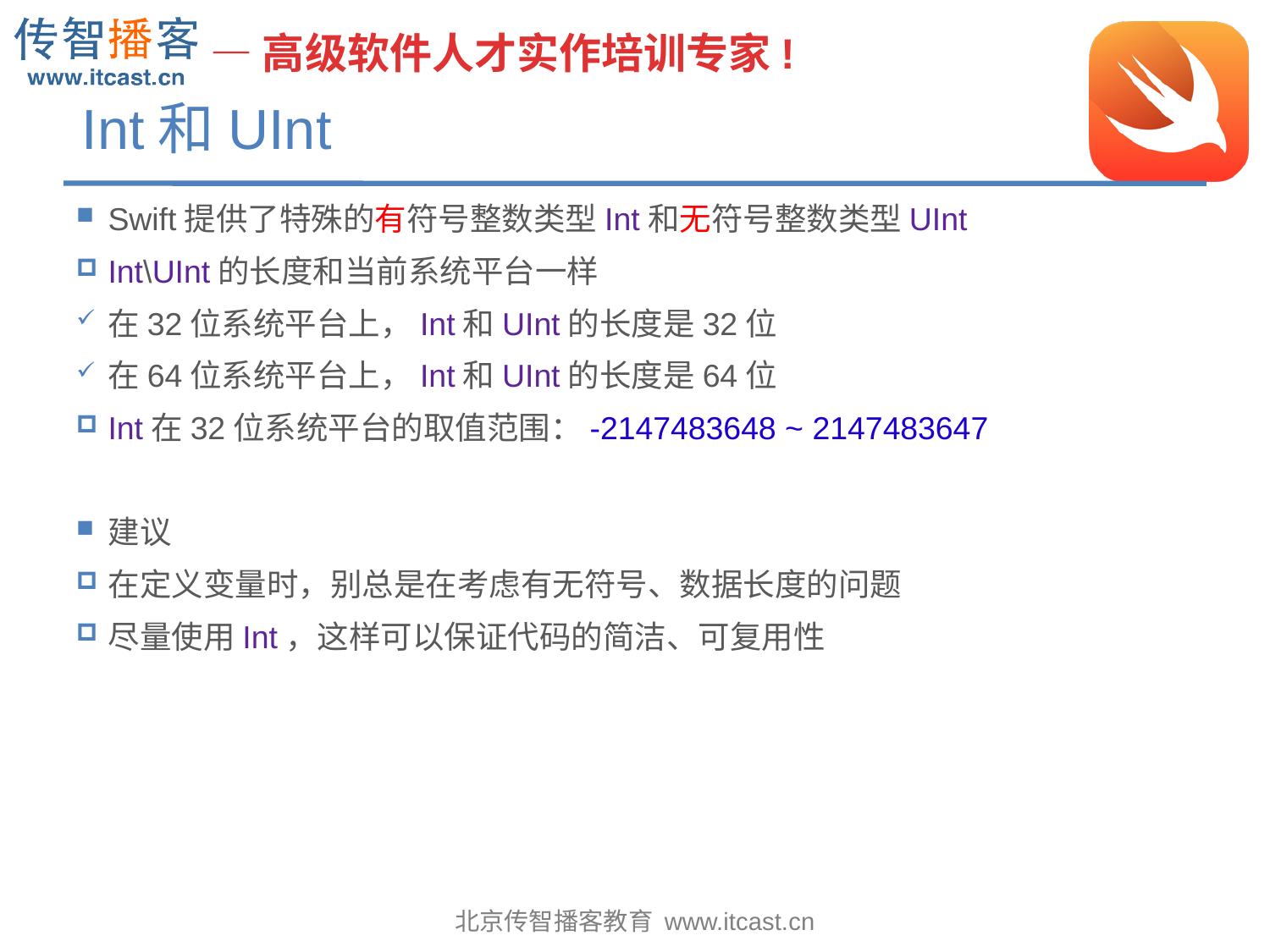

# Int和UInt
Swift提供了特殊的有符号整数类型Int和无符号整数类型UInt
Int\UInt的长度和当前系统平台一样
在32位系统平台上，Int和UInt的长度是32位
在64位系统平台上，Int和UInt的长度是64位
Int在32位系统平台的取值范围：-2147483648 ~ 2147483647

建议
在定义变量时，别总是在考虑有无符号、数据长度的问题
尽量使用Int，这样可以保证代码的简洁、可复用性